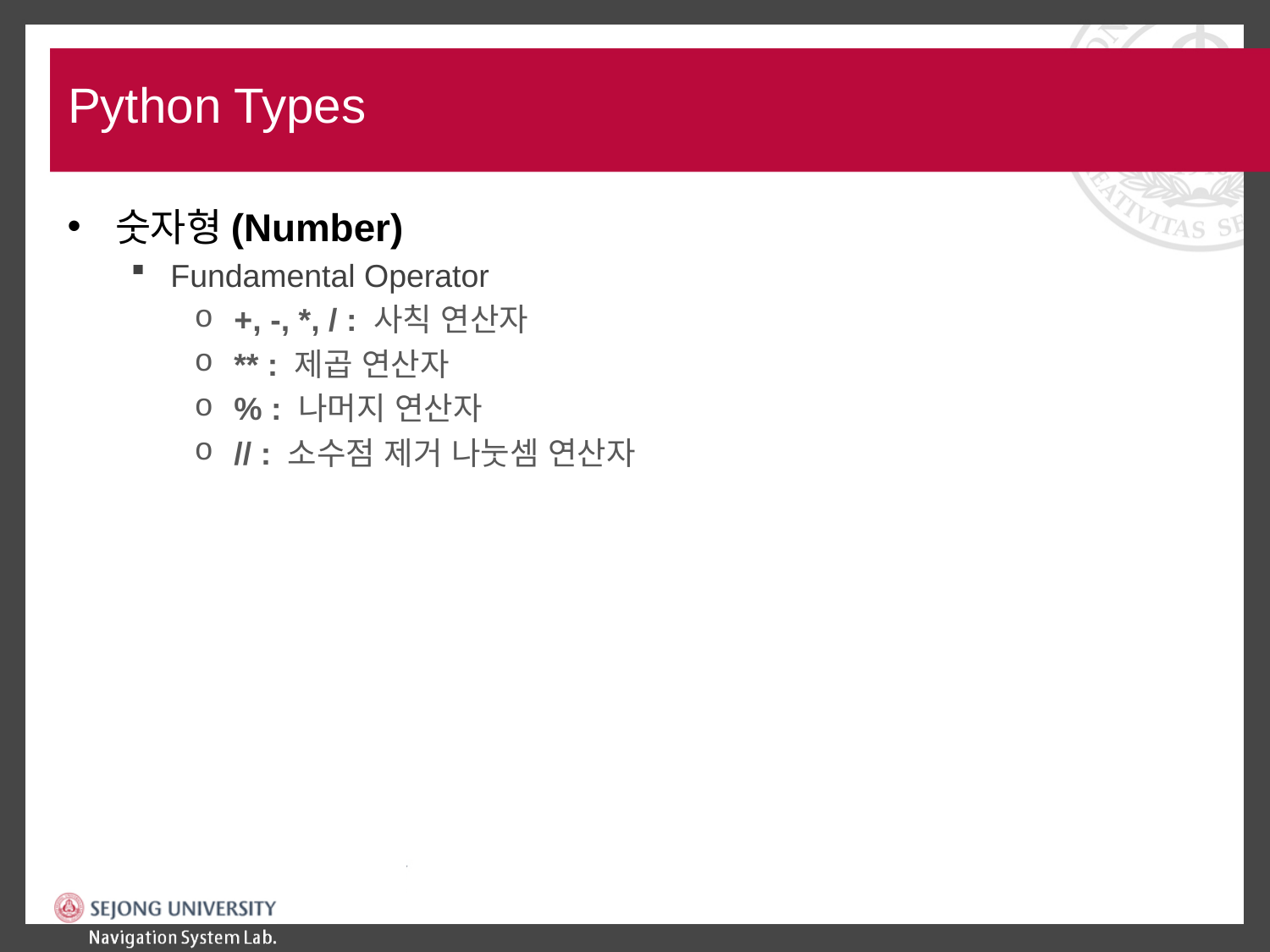

# Python Types
숫자형(Number)
Fundamental Operator
+, -, *, / : 사칙 연산자
** : 제곱 연산자
% : 나머지 연산자
// : 소수점 제거 나눗셈 연산자